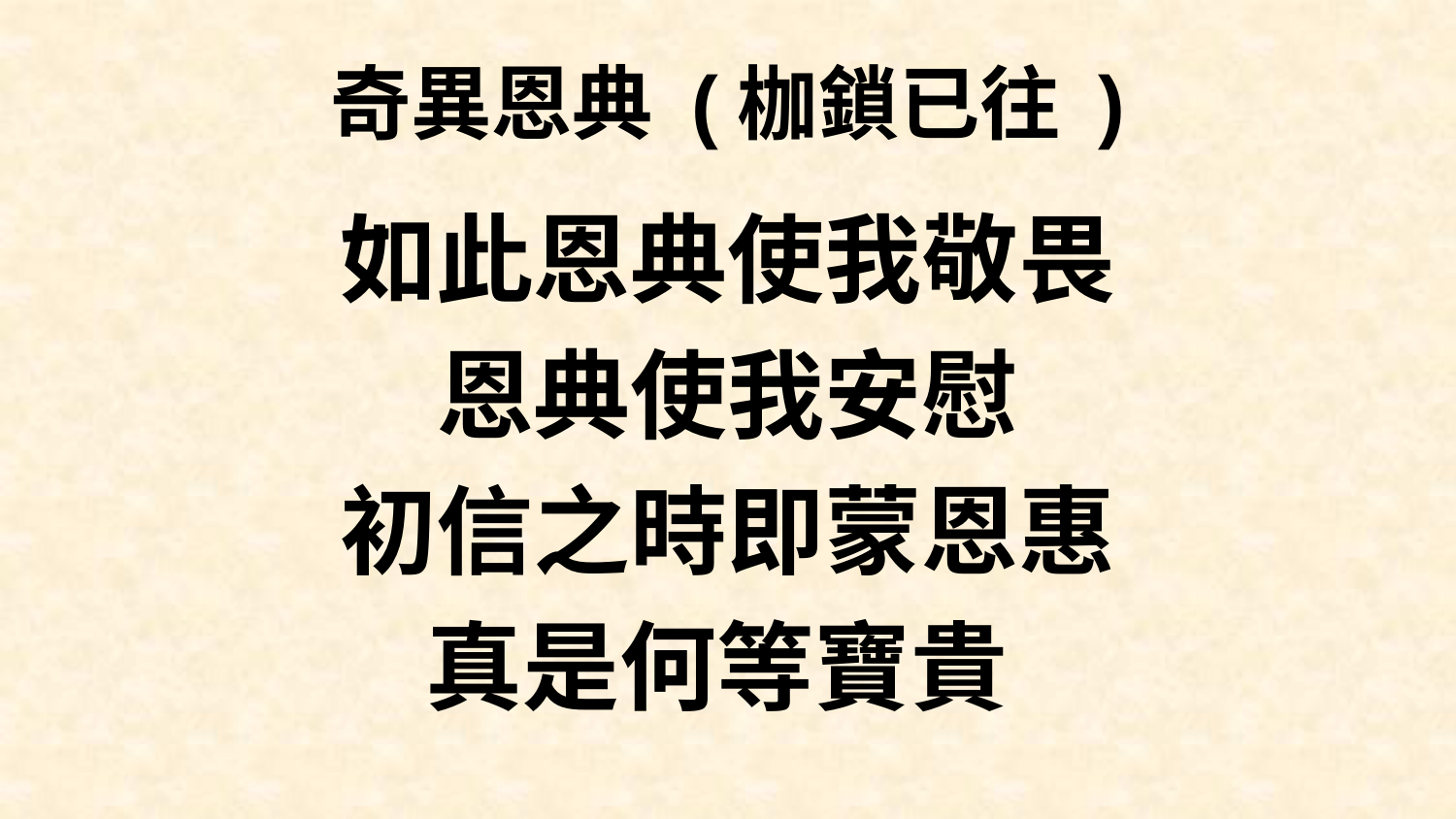

# 奇異恩典 (枷鎖已往 )
如此恩典使我敬畏
恩典使我安慰
初信之時即蒙恩惠
真是何等寶貴